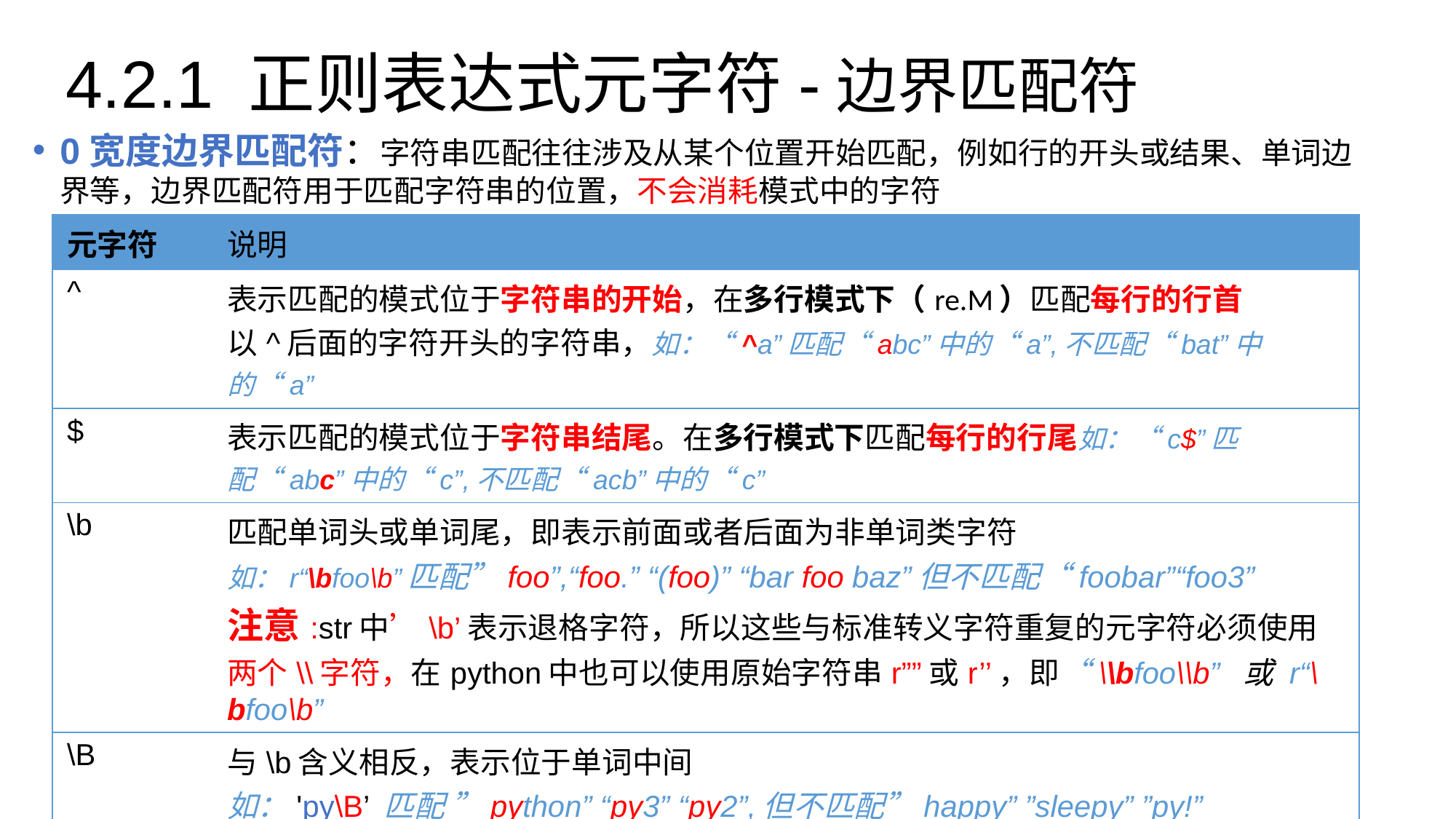

# 4.2.1 正则表达式元字符-边界匹配符
0宽度边界匹配符：字符串匹配往往涉及从某个位置开始匹配，例如行的开头或结果、单词边界等，边界匹配符用于匹配字符串的位置，不会消耗模式中的字符
| 元字符 | 说明 |
| --- | --- |
| ^ | 表示匹配的模式位于字符串的开始，在多行模式下（re.M）匹配每行的行首 以^后面的字符开头的字符串，如：“^a”匹配“abc”中的“a”,不匹配“bat”中的“a” |
| $ | 表示匹配的模式位于字符串结尾。在多行模式下匹配每行的行尾如：“c$”匹配“abc”中的“c”,不匹配“acb”中的“c” |
| \b | 匹配单词头或单词尾，即表示前面或者后面为非单词类字符 如：r“\bfoo\b”匹配”foo”,“foo.” “(foo)” “bar foo baz”但不匹配“foobar”“foo3” 注意:str中’\b’表示退格字符，所以这些与标准转义字符重复的元字符必须使用两个\\字符，在python中也可以使用原始字符串r””或r’’，即“\\bfoo\\b” 或 r“\bfoo\b” |
| \B | 与\b含义相反，表示位于单词中间 如：'py\B’ 匹配 ”python” “py3” “py2”,但不匹配”happy” ”sleepy” ”py!” |